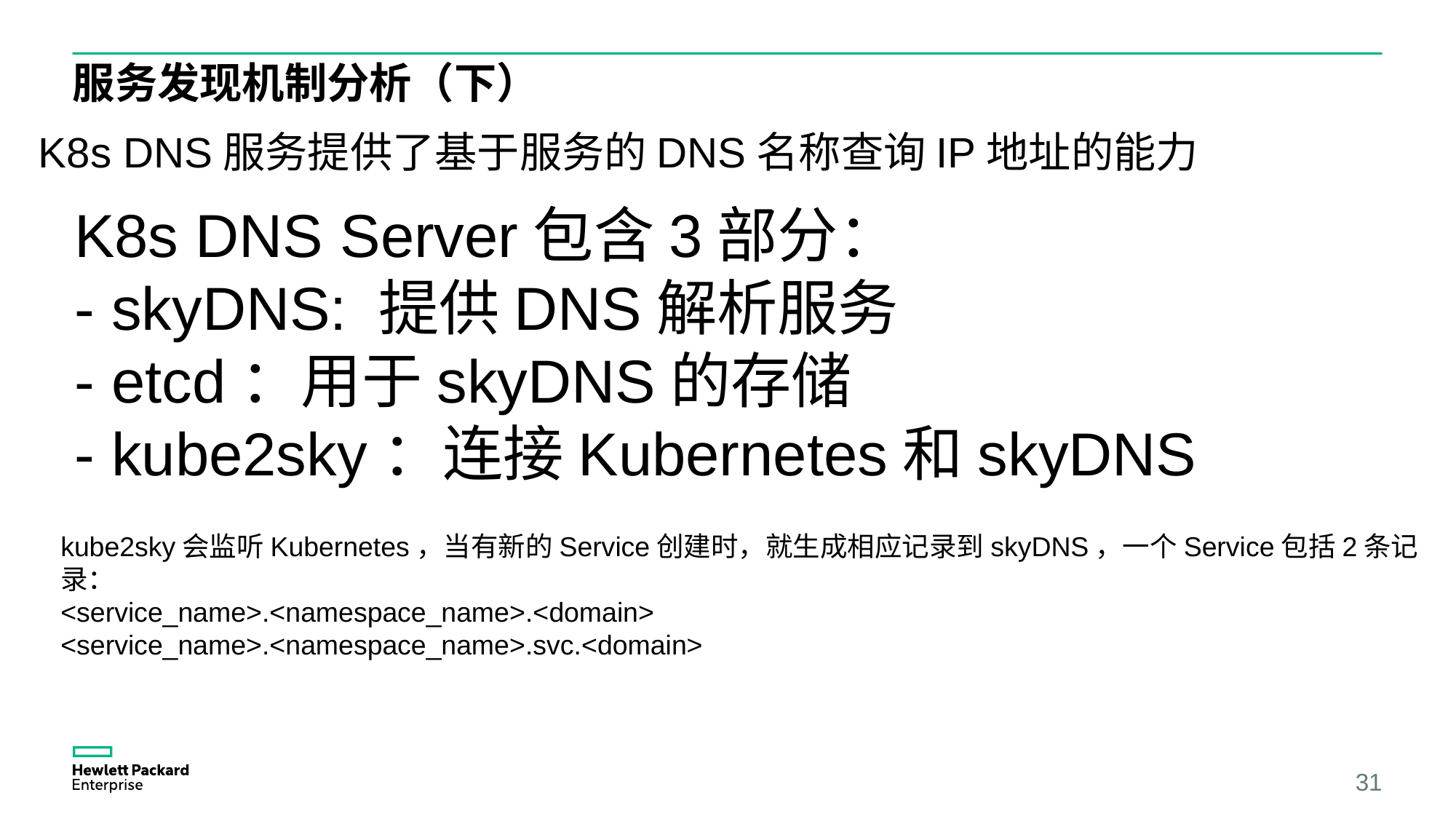

# 服务发现机制分析（下）
K8s DNS服务提供了基于服务的DNS名称查询IP地址的能力
K8s DNS Server包含3部分：
- skyDNS: 提供DNS解析服务
- etcd：用于skyDNS的存储
- kube2sky：连接Kubernetes和skyDNS
kube2sky会监听Kubernetes，当有新的Service创建时，就生成相应记录到skyDNS，一个Service包括2条记录：
<service_name>.<namespace_name>.<domain>
<service_name>.<namespace_name>.svc.<domain>
31